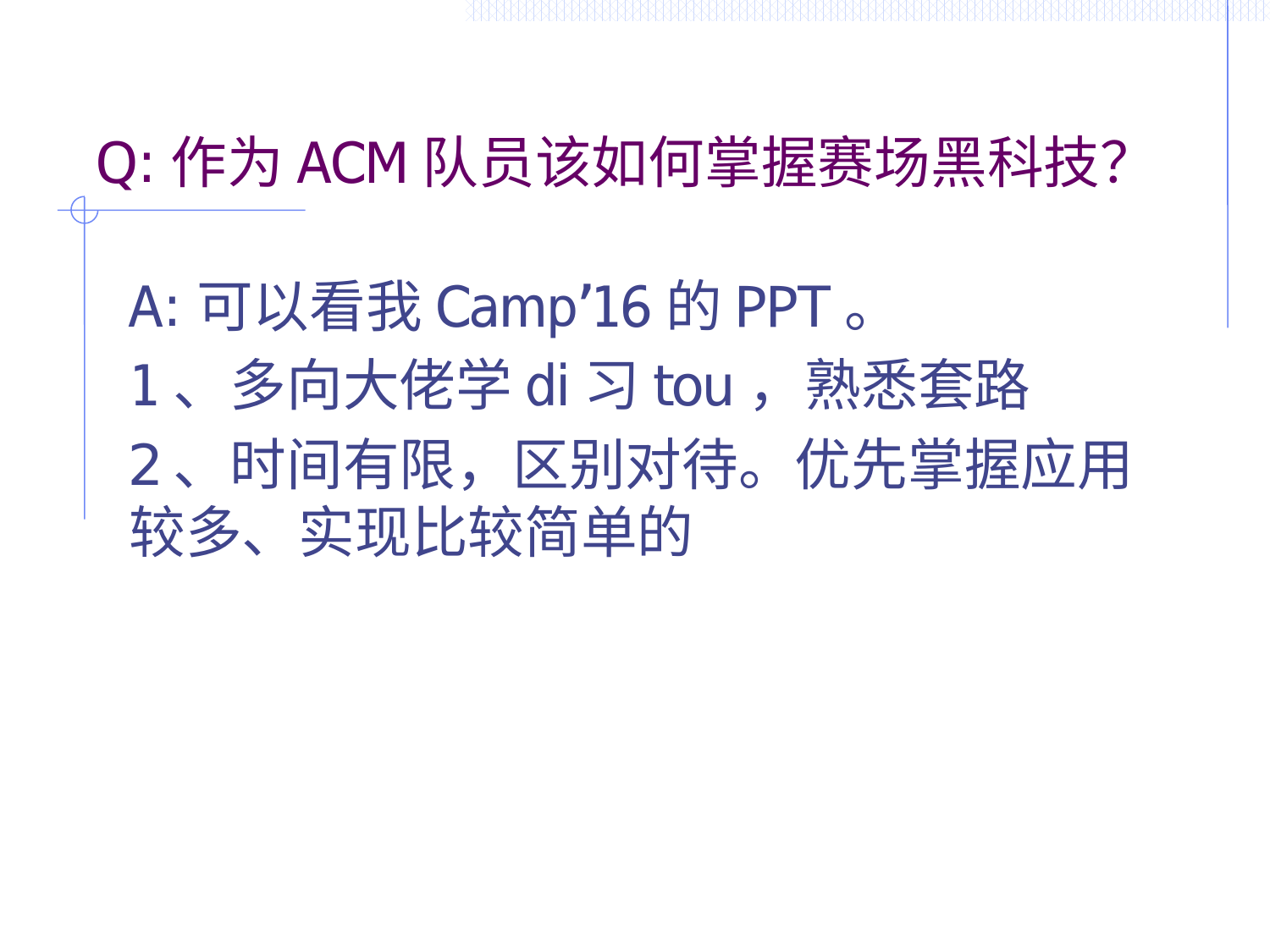

# Q:作为ACM队员该如何掌握赛场黑科技？
A:可以看我Camp’16的PPT。
1、多向大佬学di习tou，熟悉套路
2、时间有限，区别对待。优先掌握应用较多、实现比较简单的